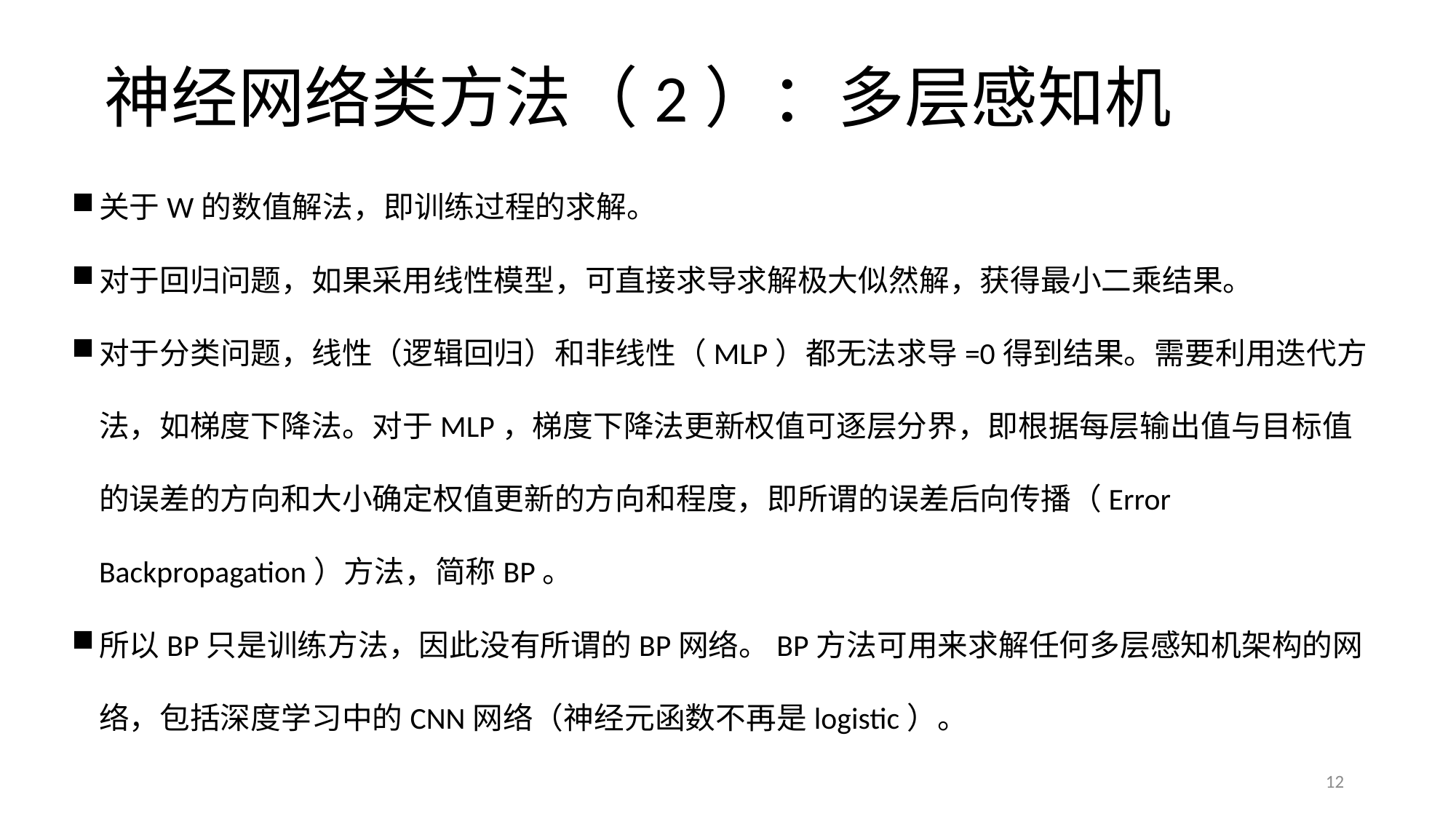

# 神经网络类方法（2）：多层感知机
关于W的数值解法，即训练过程的求解。
对于回归问题，如果采用线性模型，可直接求导求解极大似然解，获得最小二乘结果。
对于分类问题，线性（逻辑回归）和非线性（MLP）都无法求导=0得到结果。需要利用迭代方法，如梯度下降法。对于MLP，梯度下降法更新权值可逐层分界，即根据每层输出值与目标值的误差的方向和大小确定权值更新的方向和程度，即所谓的误差后向传播（Error Backpropagation）方法，简称BP。
所以BP只是训练方法，因此没有所谓的BP网络。BP方法可用来求解任何多层感知机架构的网络，包括深度学习中的CNN网络（神经元函数不再是logistic）。
12